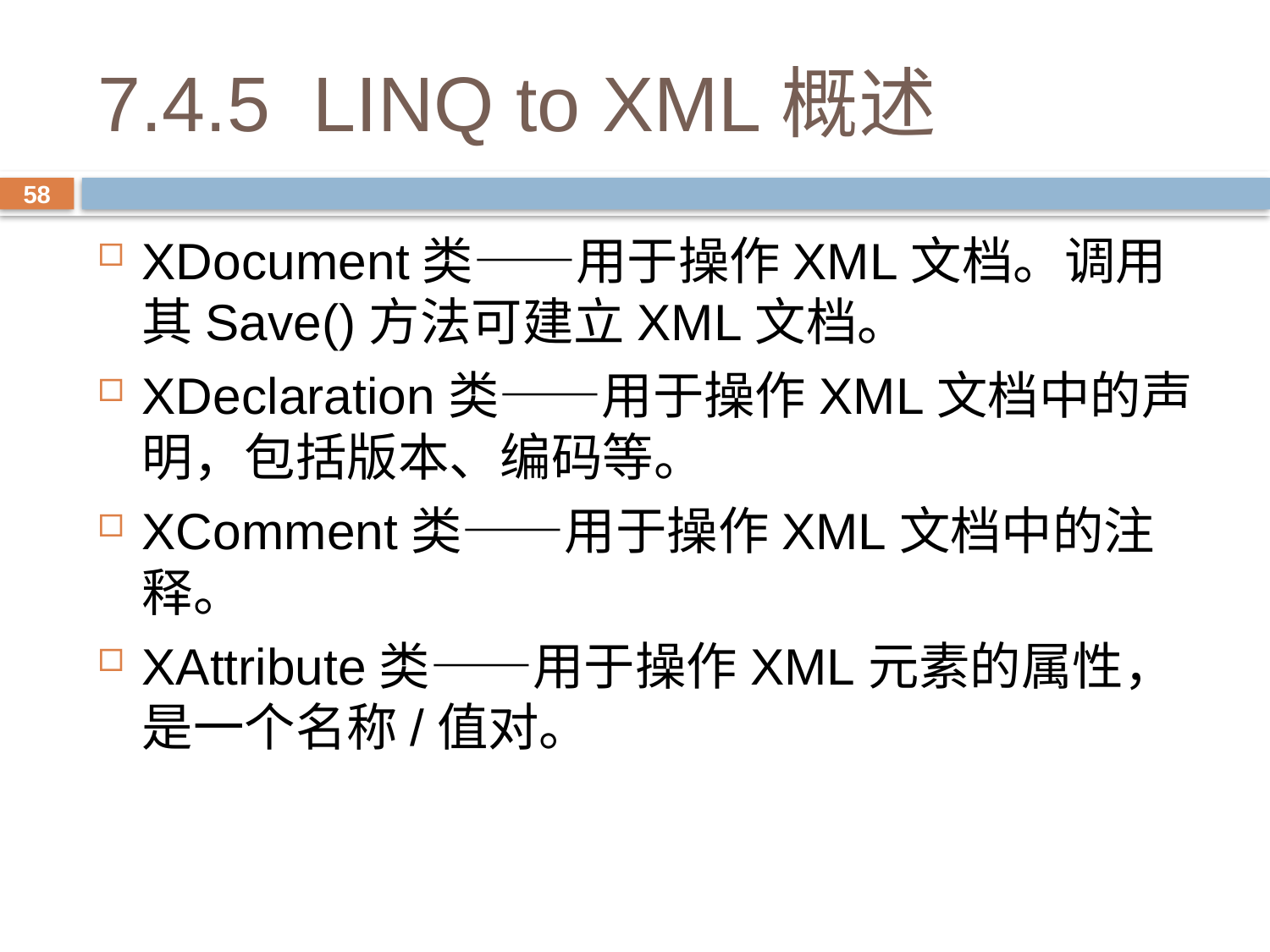

# 7.4.5  LINQ to XML概述
58
XDocument类——用于操作XML文档。调用其Save()方法可建立XML文档。
XDeclaration类——用于操作XML文档中的声明，包括版本、编码等。
XComment类——用于操作XML文档中的注释。
XAttribute类——用于操作XML元素的属性，是一个名称/值对。